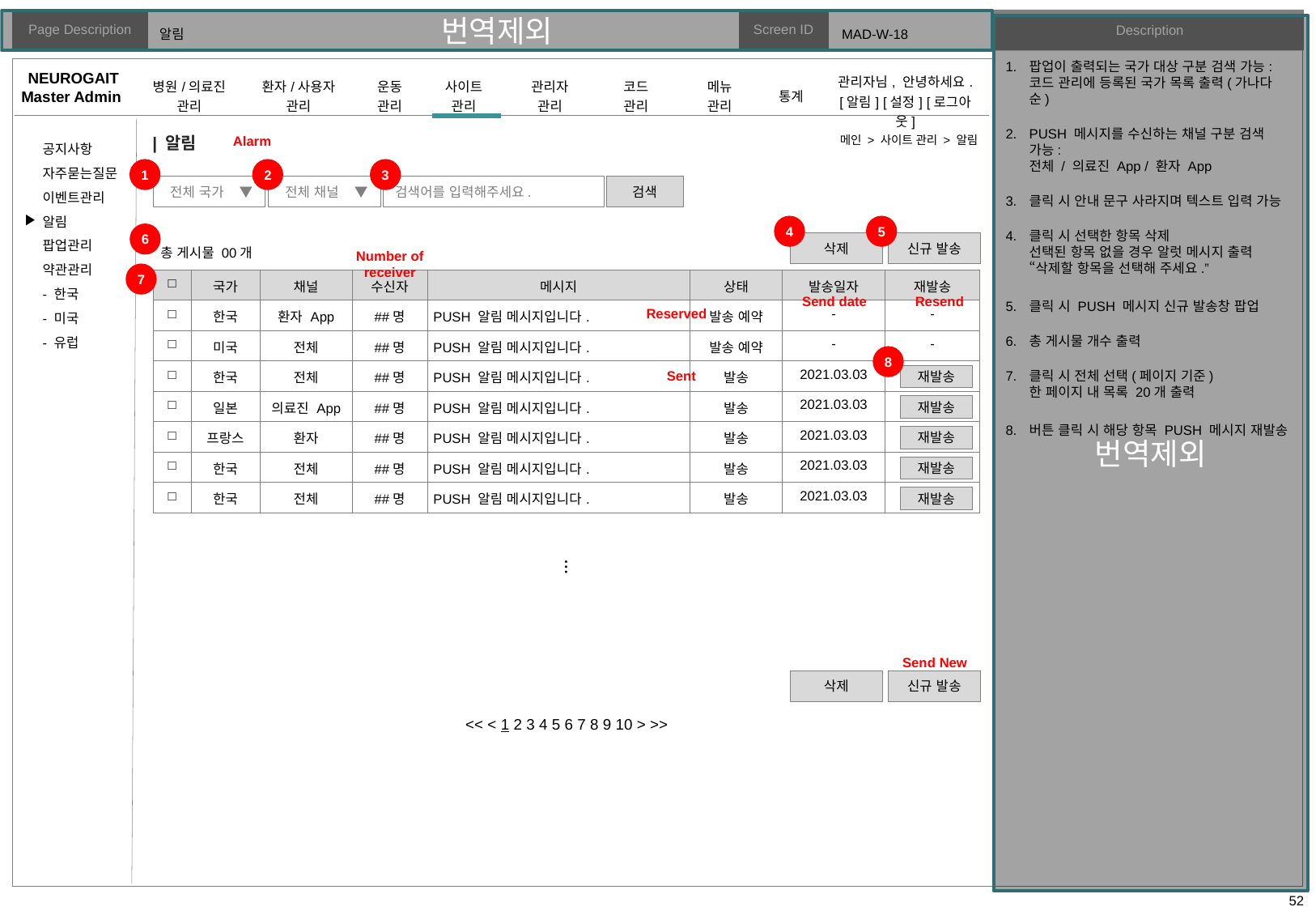

# 알림
MAD-W-18
팝업이 출력되는 국가 대상 구분 검색 가능:
코드 관리에 등록된 국가 목록 출력(가나다순)
PUSH 메시지를 수신하는 채널 구분 검색 가능:
전체 / 의료진 App / 환자 App
클릭 시 안내 문구 사라지며 텍스트 입력 가능
클릭 시 선택한 항목 삭제
선택된 항목 없을 경우 알럿 메시지 출력
“삭제할 항목을 선택해 주세요.”

클릭 시 PUSH 메시지 신규 발송창 팝업
총 게시물 개수 출력
클릭 시 전체 선택(페이지 기준)
한 페이지 내 목록 20개 출력

버튼 클릭 시 해당 항목 PUSH 메시지 재발송

| 알림
메인 > 사이트 관리 > 알림
Alarm
1
2
3

전체 국가    ▼

검색어를 입력해주세요.

전체 채널    ▼

검색
▶
4
5
6

삭제

신규 발송
총 게시물 00개
Number of receiver
7
| □ | 국가 | 채널 | 수신자 | 메시지 | 상태 | 발송일자 | 재발송 |
| --- | --- | --- | --- | --- | --- | --- | --- |
| □ | 한국 | 환자 App | ##명 | PUSH 알림 메시지입니다. | 발송 예약 | - | - |
| □ | 미국 | 전체 | ##명 | PUSH 알림 메시지입니다. | 발송 예약 | - | - |
| □ | 한국 | 전체 | ##명 | PUSH 알림 메시지입니다. | 발송 | 2021.03.03 |  |
| □ | 일본 | 의료진 App | ##명 | PUSH 알림 메시지입니다. | 발송 | 2021.03.03 |  |
| □ | 프랑스 | 환자 | ##명 | PUSH 알림 메시지입니다. | 발송 | 2021.03.03 |  |
| □ | 한국 | 전체 | ##명 | PUSH 알림 메시지입니다. | 발송 | 2021.03.03 |  |
| □ | 한국 | 전체 | ##명 | PUSH 알림 메시지입니다. | 발송 | 2021.03.03 |  |
Send date
Resend
Reserved
8

재발송
Sent

재발송

재발송

재발송

재발송
︙
Send New

삭제

신규 발송
<< < 1 2 3 4 5 6 7 8 9 10 > >>